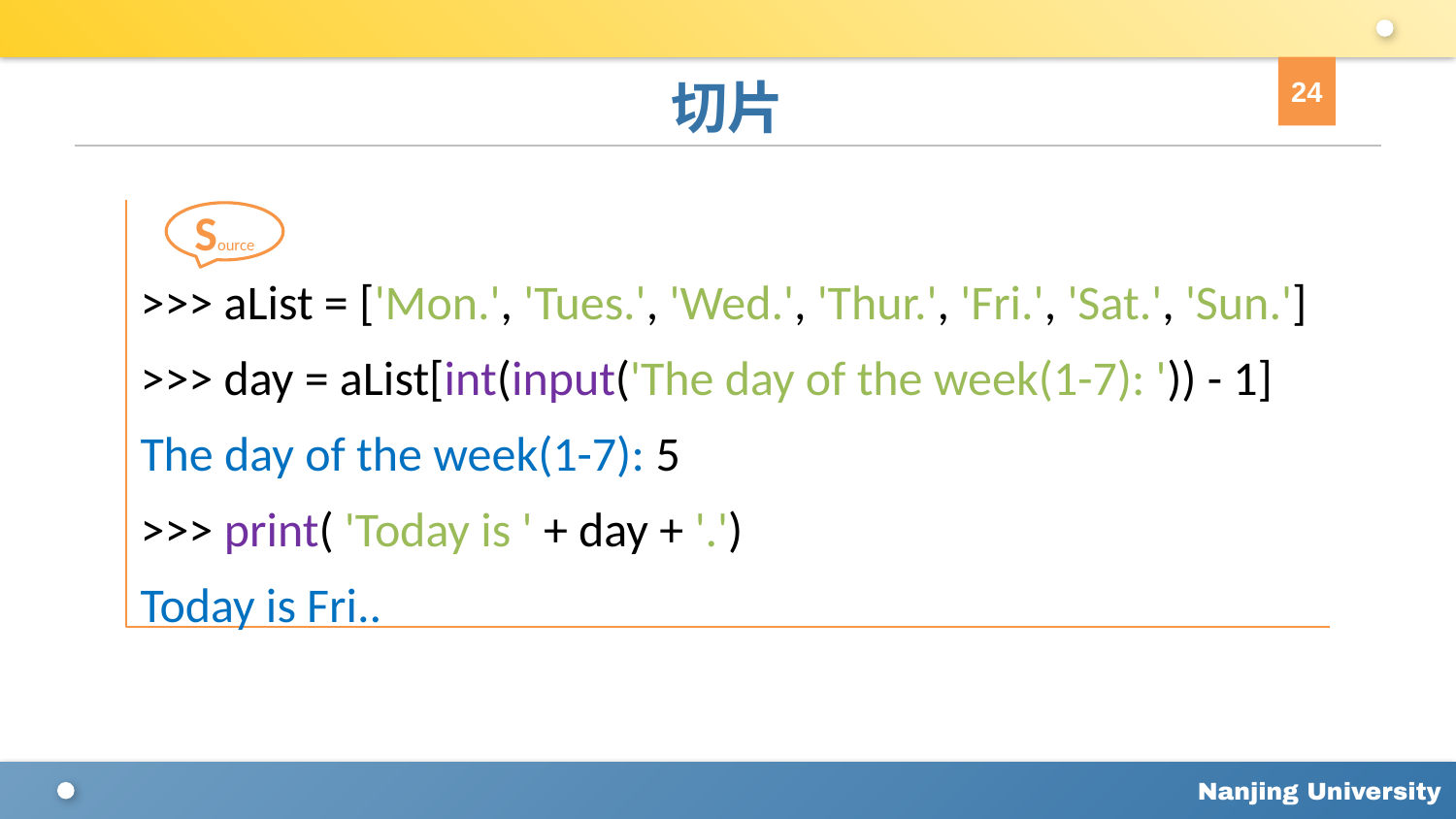

24
# 切片

>>> aList = ['Mon.', 'Tues.', 'Wed.', 'Thur.', 'Fri.', 'Sat.', 'Sun.']
>>> day = aList[int(input('The day of the week(1-7): ')) - 1]
The day of the week(1-7): 5
>>> print( 'Today is ' + day + '.')
Today is Fri..
Source